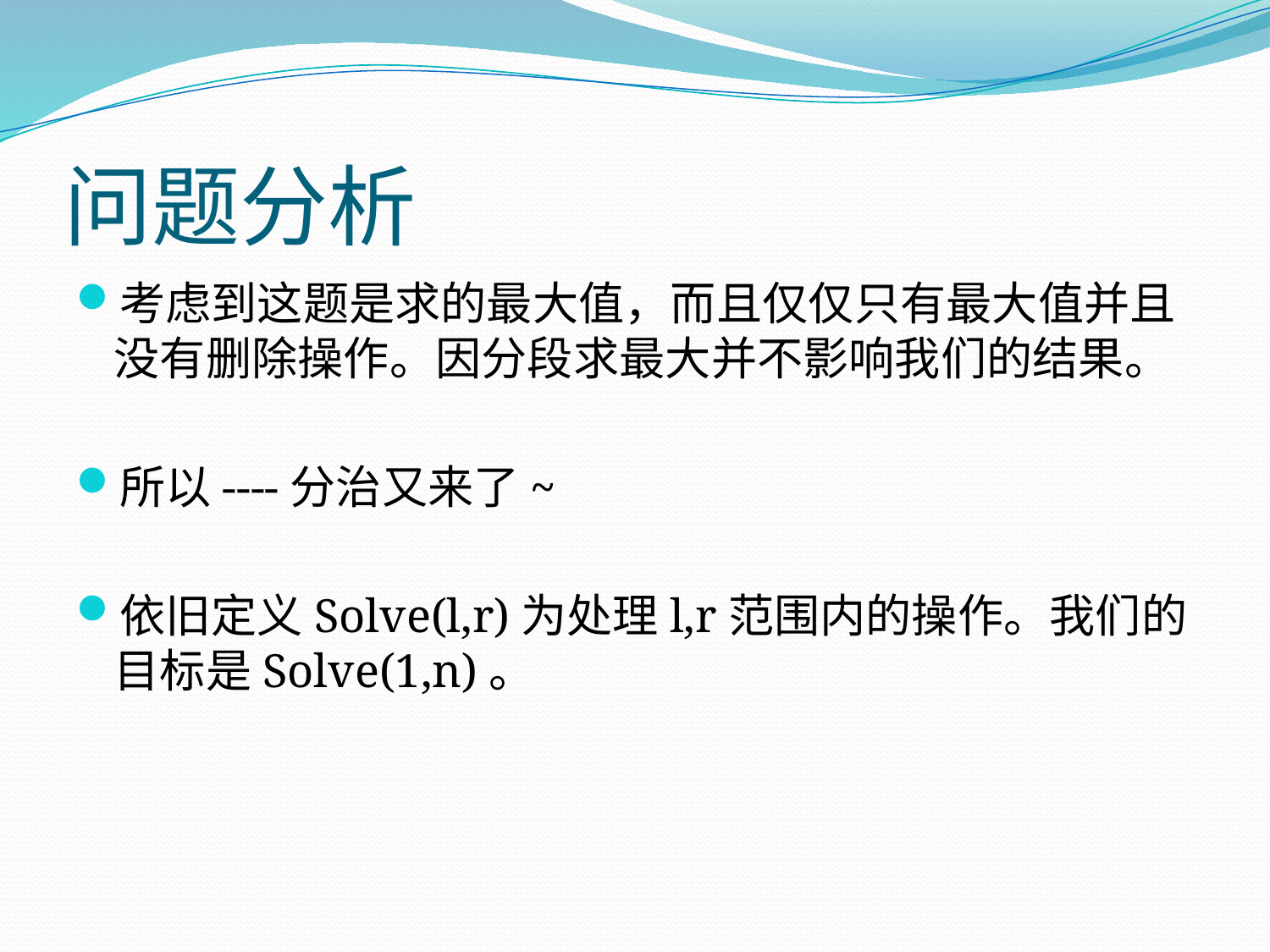

# 问题分析
考虑到这题是求的最大值，而且仅仅只有最大值并且没有删除操作。因分段求最大并不影响我们的结果。

所以----分治又来了~

依旧定义Solve(l,r)为处理l,r范围内的操作。我们的目标是Solve(1,n)。